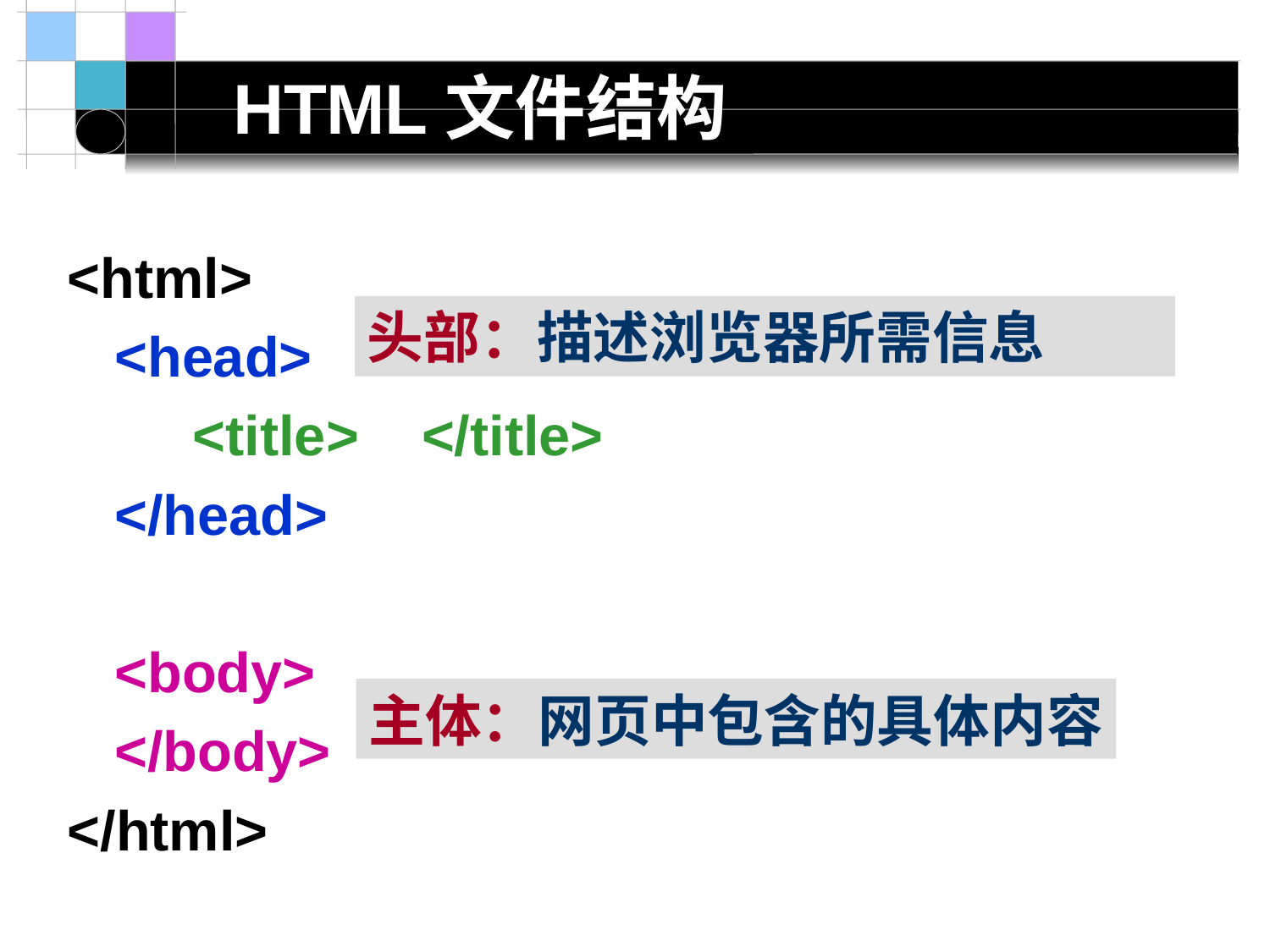

# HTML文件结构

<html>
   <head>
        <title>    </title>
   </head>

   <body>
   </body>
</html>
头部：描述浏览器所需信息
主体：网页中包含的具体内容